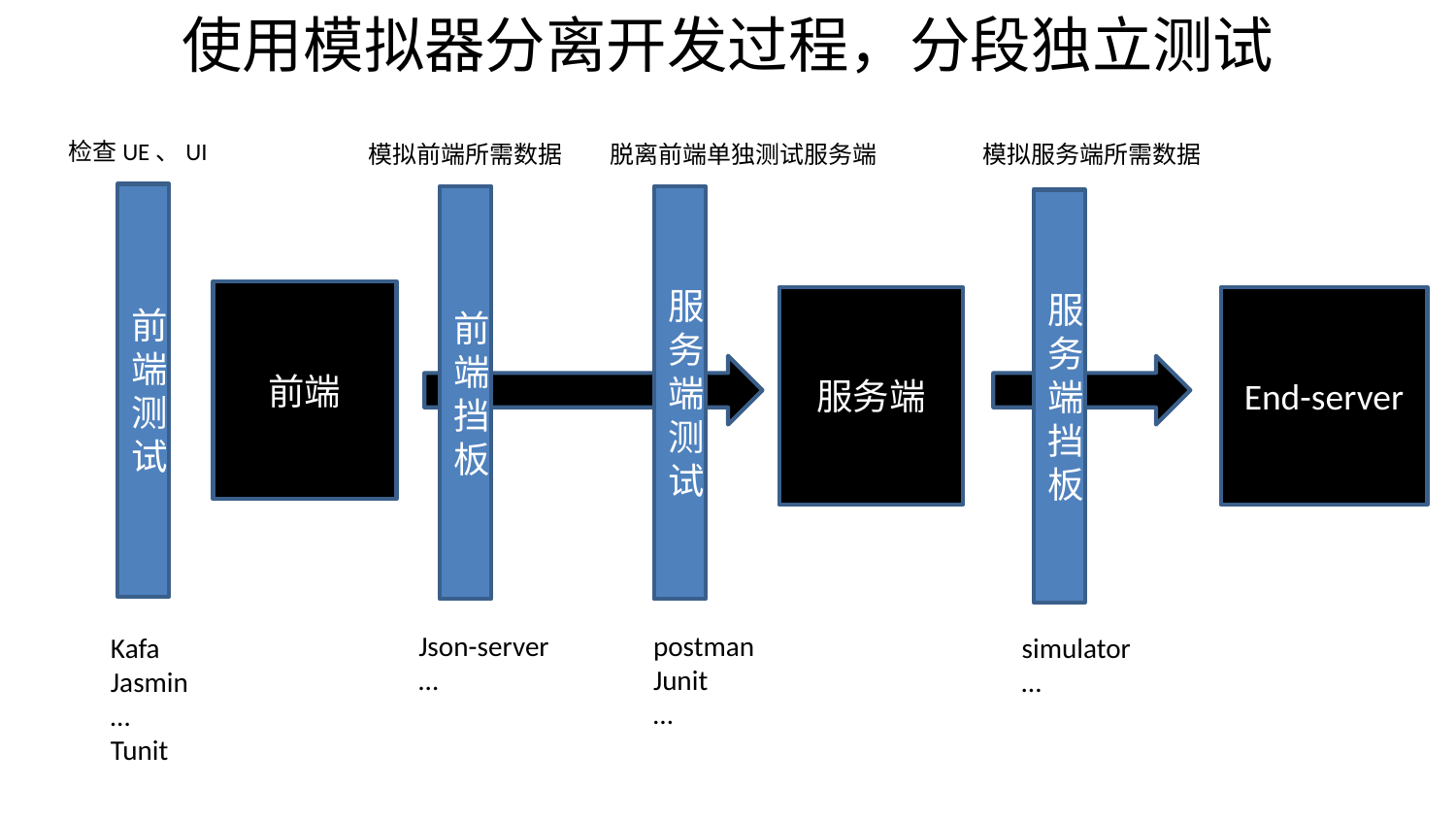

使用模拟器分离开发过程，分段独立测试
检查UE、UI
模拟前端所需数据
模拟服务端所需数据
脱离前端单独测试服务端
前端测试
前端挡板
服务端测试
服务端挡板
前端
服务端
End-server

Json-server
…
postman
Junit
…
Kafa
Jasmin
…
Tunit
simulator
…